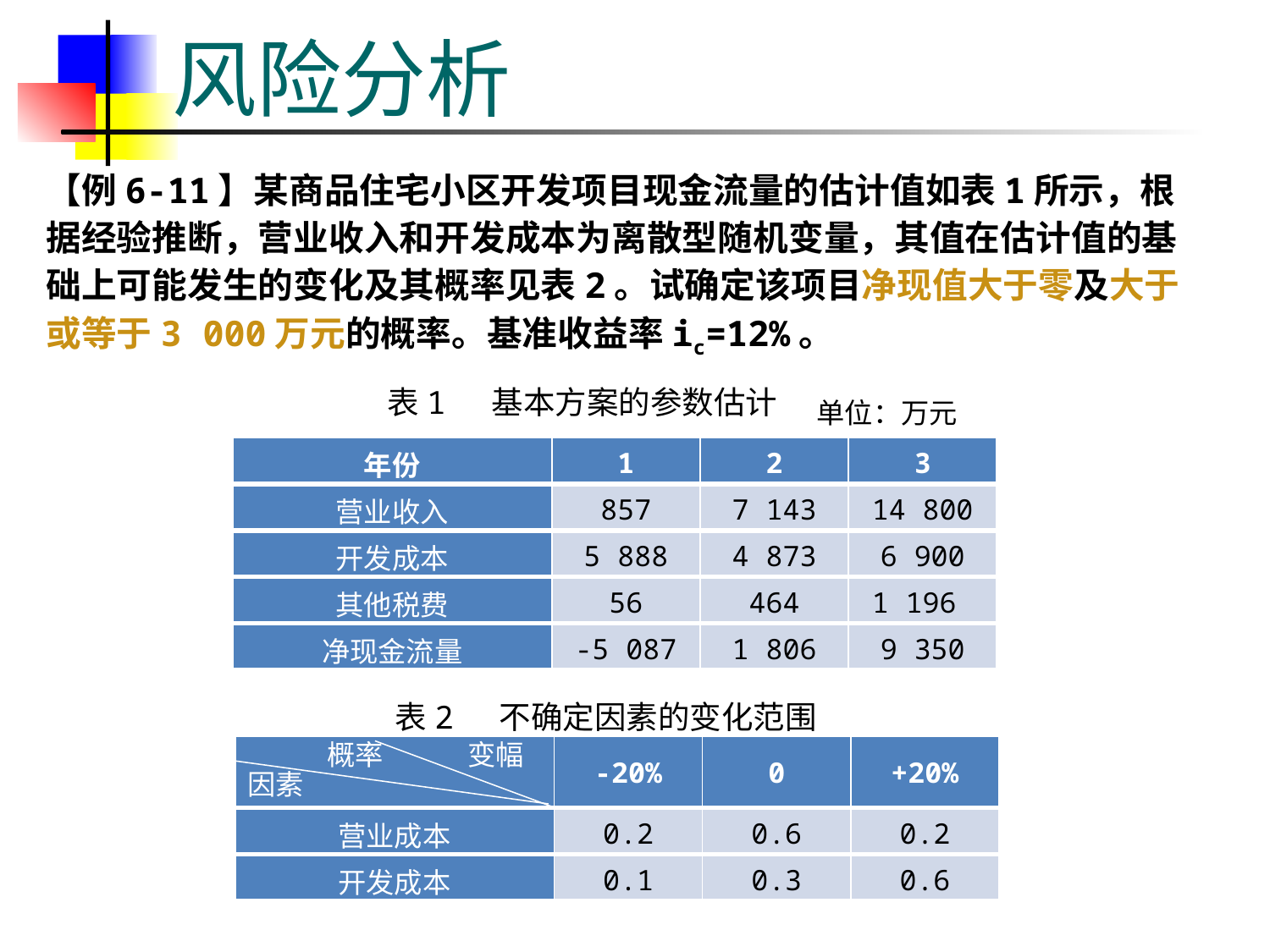

风险分析
【例6-11】某商品住宅小区开发项目现金流量的估计值如表1所示，根据经验推断，营业收入和开发成本为离散型随机变量，其值在估计值的基础上可能发生的变化及其概率见表2。试确定该项目净现值大于零及大于或等于3 000万元的概率。基准收益率ic=12%。
表1  基本方案的参数估计
单位：万元
| 年份 | 1 | 2 | 3 |
| --- | --- | --- | --- |
| 营业收入 | 857 | 7 143 | 14 800 |
| 开发成本 | 5 888 | 4 873 | 6 900 |
| 其他税费 | 56 | 464 | 1 196 |
| 净现金流量 | -5 087 | 1 806 | 9 350 |
表2  不确定因素的变化范围
概率
变幅
|  | -20% | 0 | +20% |
| --- | --- | --- | --- |
| 营业成本 | 0.2 | 0.6 | 0.2 |
| 开发成本 | 0.1 | 0.3 | 0.6 |
因素